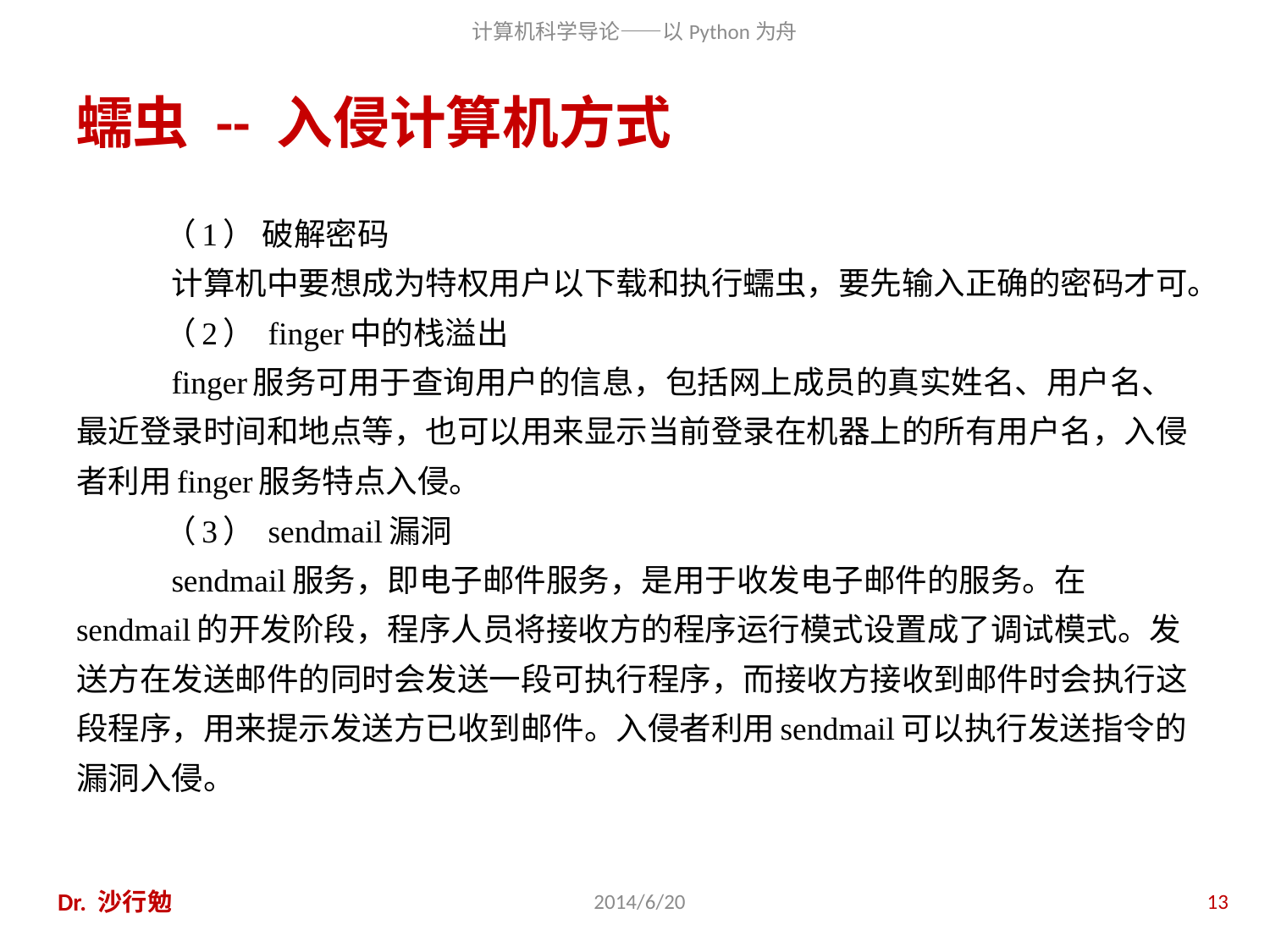

# 蠕虫 -- 入侵计算机方式
（1） 破解密码
	计算机中要想成为特权用户以下载和执行蠕虫，要先输入正确的密码才可。
（2） finger中的栈溢出
	finger服务可用于查询用户的信息，包括网上成员的真实姓名、用户名、最近登录时间和地点等，也可以用来显示当前登录在机器上的所有用户名，入侵者利用finger服务特点入侵。
（3） sendmail漏洞
	sendmail服务，即电子邮件服务，是用于收发电子邮件的服务。在sendmail的开发阶段，程序人员将接收方的程序运行模式设置成了调试模式。发送方在发送邮件的同时会发送一段可执行程序，而接收方接收到邮件时会执行这段程序，用来提示发送方已收到邮件。入侵者利用sendmail可以执行发送指令的漏洞入侵。
Dr. 沙行勉
2014/6/20
13